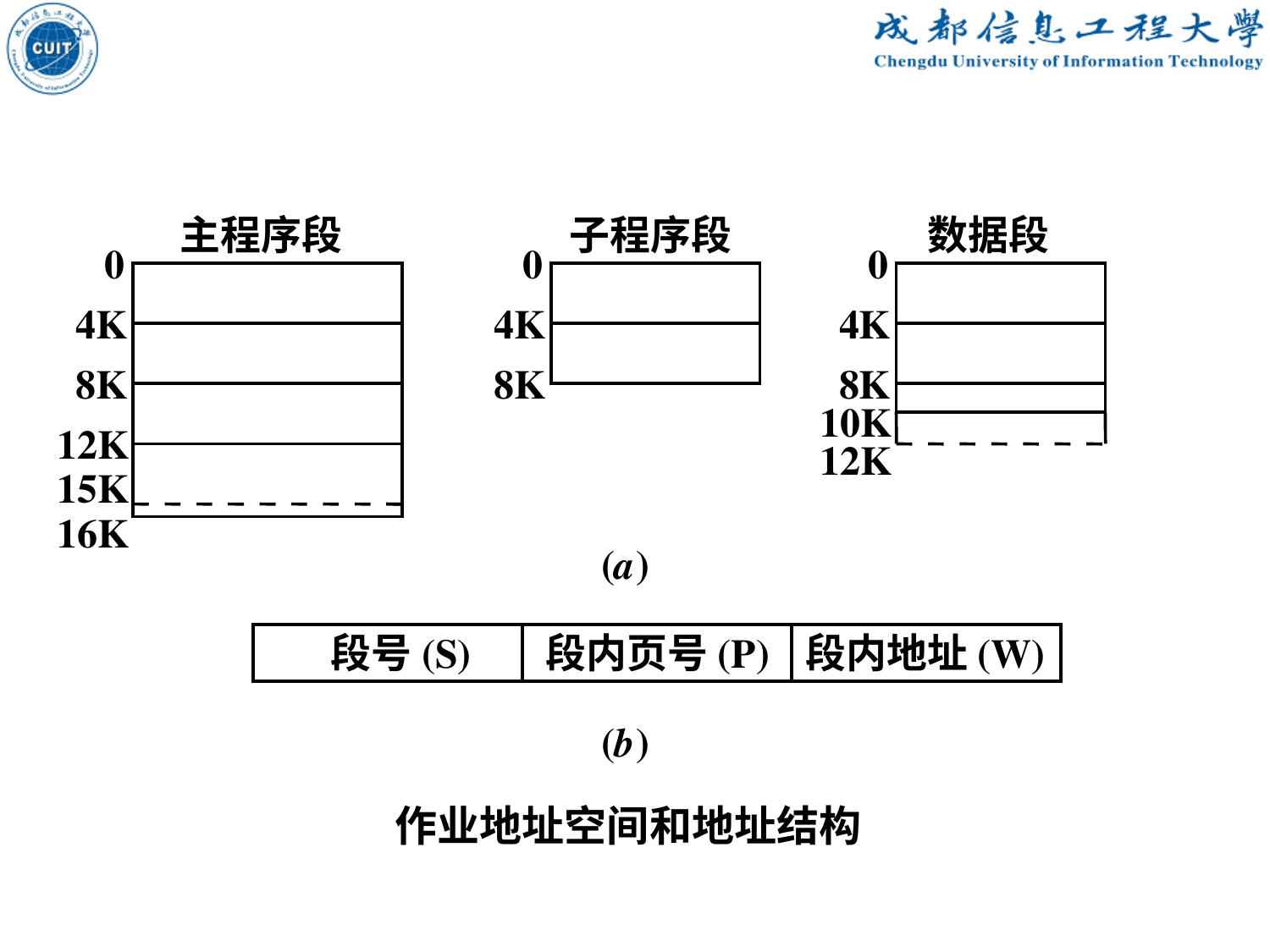

主程序段
子程序段
数据段
0
0
0

4K
4K
4K

8K
8K
8K

10K

12K
12K

15K

16K
(
a
)

段号(S)
段内页号(P)
段内地址(W)
(
b
)
作业地址空间和地址结构